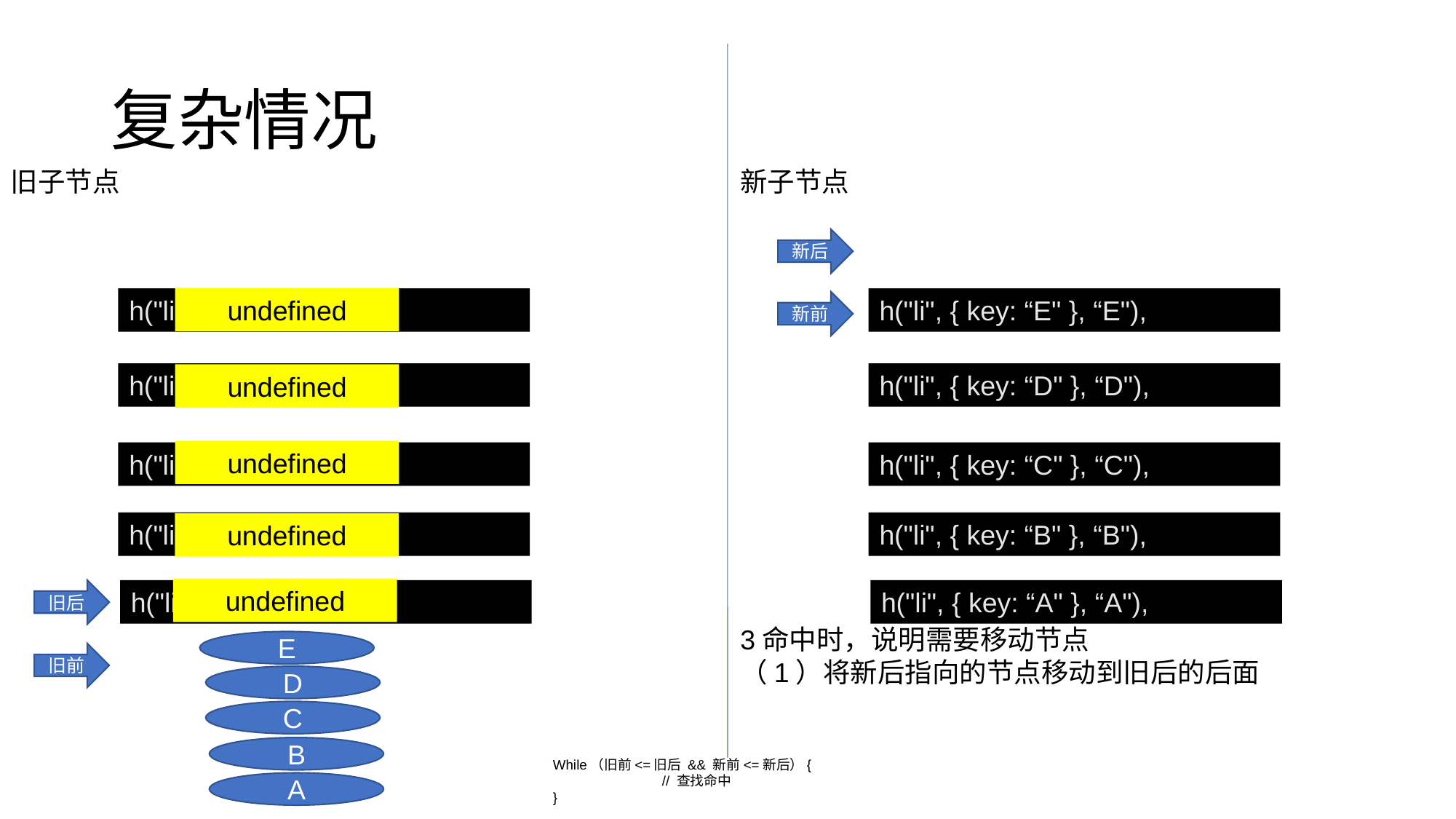

# 复杂情况
新子节点
旧子节点
新后
undefined
h("li", { key: "A" }, "A"),
h("li", { key: “E" }, “E"),
新前
h("li", { key: “B" }, “B"),
h("li", { key: “D" }, “D"),
undefined
undefined
h("li", { key: “C" }, “C"),
h("li", { key: “C" }, “C"),
h("li", { key: “D" }, “D"),
h("li", { key: “B" }, “B"),
undefined
undefined
旧后
h("li", { key: “E" }, “E"),
h("li", { key: “A" }, “A"),
3命中时，说明需要移动节点
（1）将新后指向的节点移动到旧后的后面

E
旧前
D
C
B
While（旧前<=旧后 && 新前<=新后）{
	// 查找命中
}
A